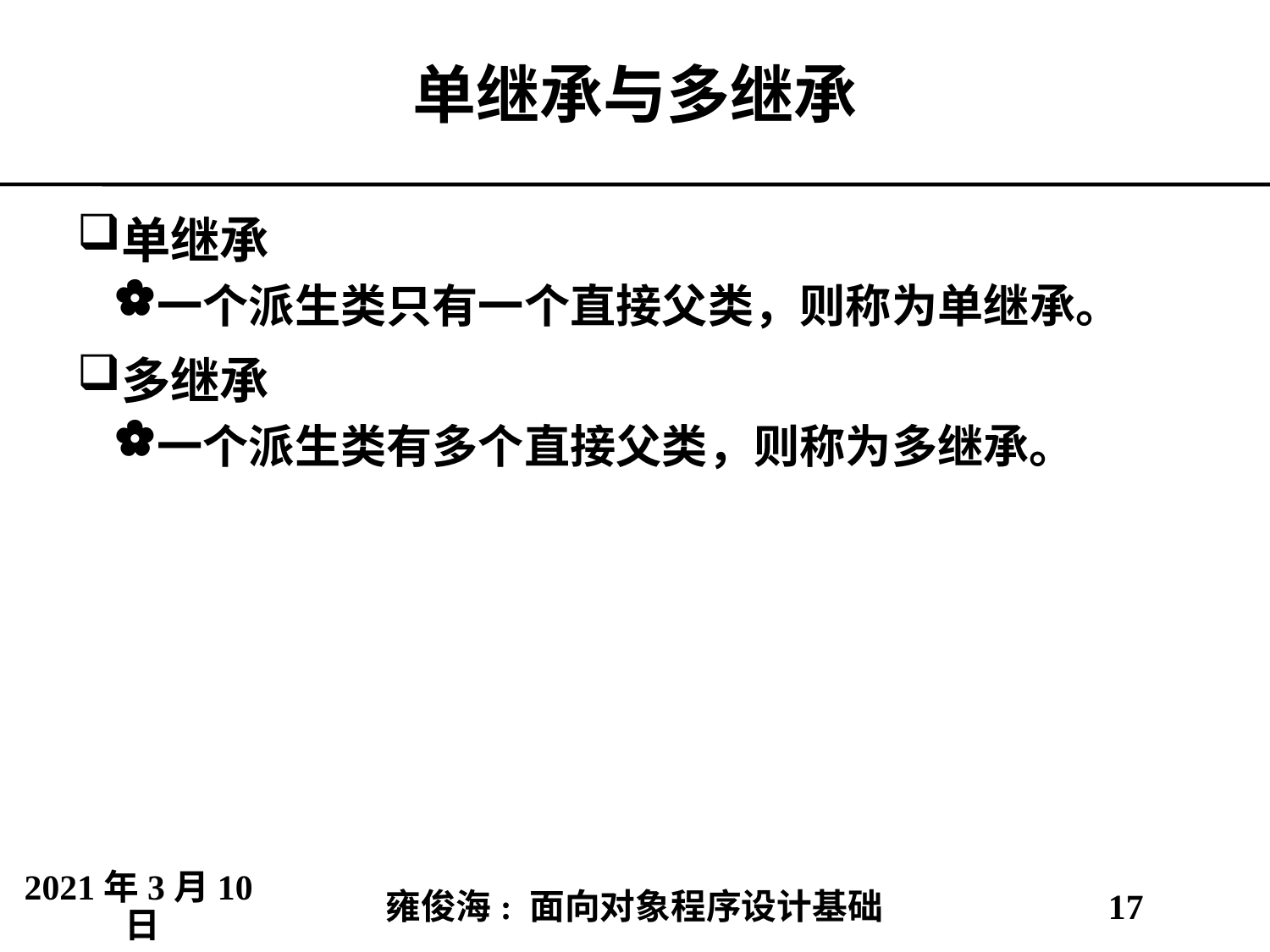

# 单继承与多继承

单继承
一个派生类只有一个直接父类，则称为单继承。
多继承
一个派生类有多个直接父类，则称为多继承。
2021年3月10日
雍俊海: 面向对象程序设计基础
17